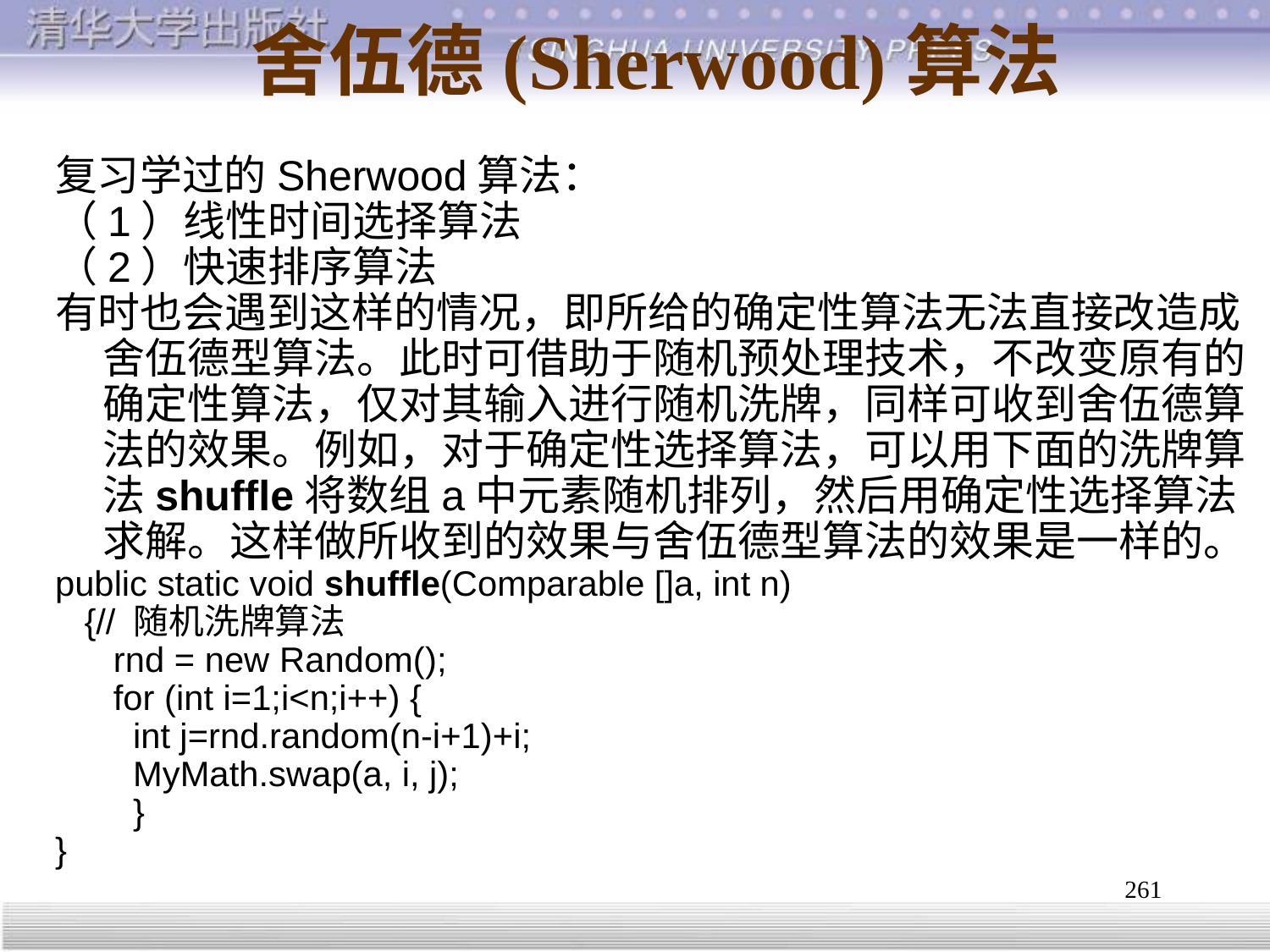

# 舍伍德(Sherwood)算法
复习学过的Sherwood算法：
（1）线性时间选择算法
（2）快速排序算法
有时也会遇到这样的情况，即所给的确定性算法无法直接改造成舍伍德型算法。此时可借助于随机预处理技术，不改变原有的确定性算法，仅对其输入进行随机洗牌，同样可收到舍伍德算法的效果。例如，对于确定性选择算法，可以用下面的洗牌算法shuffle将数组a中元素随机排列，然后用确定性选择算法求解。这样做所收到的效果与舍伍德型算法的效果是一样的。
public static void shuffle(Comparable []a, int n)
   {// 随机洗牌算法
      rnd = new Random();
      for (int i=1;i<n;i++) {
        int j=rnd.random(n-i+1)+i;
        MyMath.swap(a, i, j);
        }
}

261